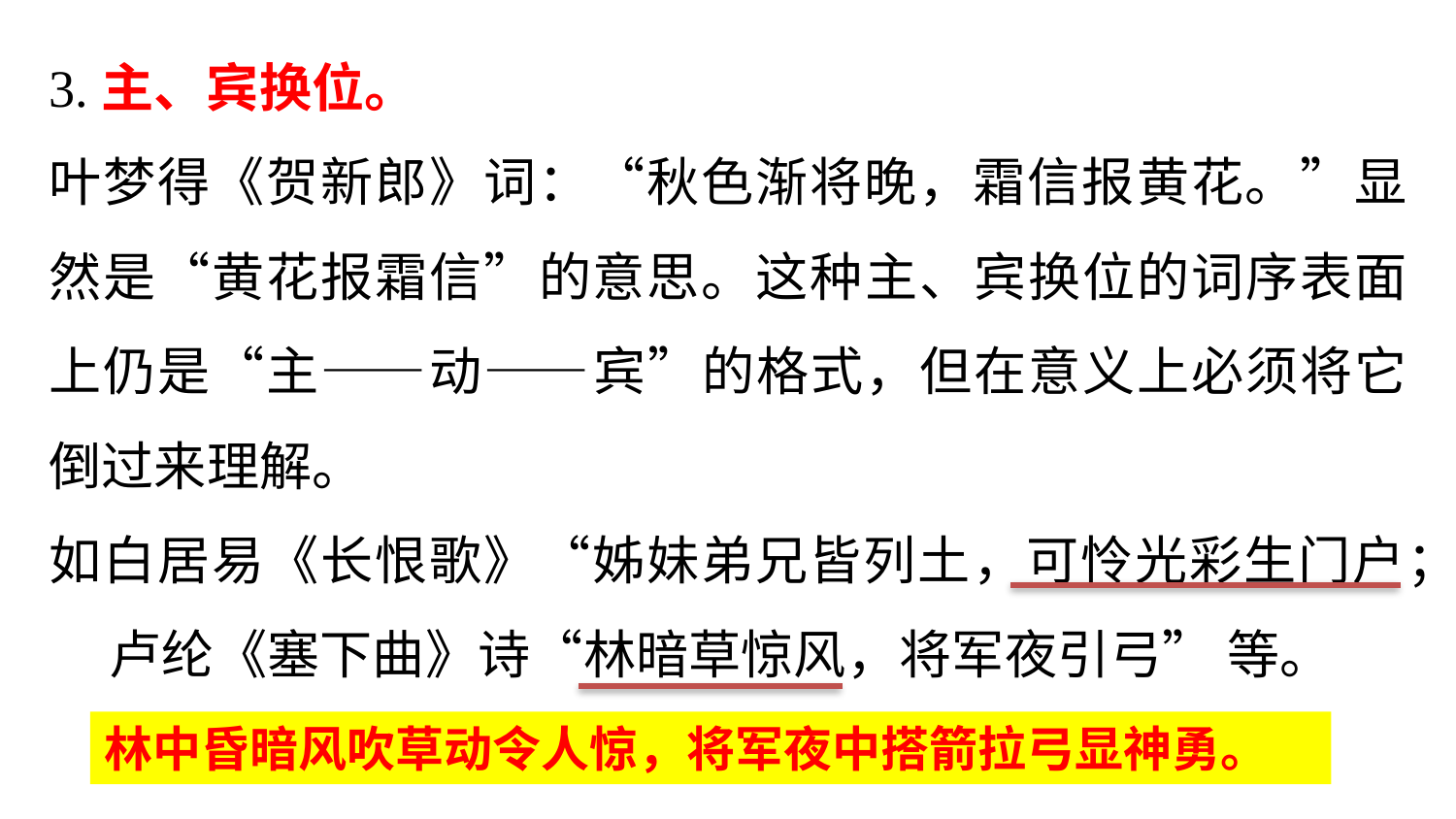

3.主、宾换位。
叶梦得《贺新郎》词：“秋色渐将晚，霜信报黄花。”显然是“黄花报霜信”的意思。这种主、宾换位的词序表面上仍是“主——动——宾”的格式，但在意义上必须将它倒过来理解。
如白居易《长恨歌》“姊妹弟兄皆列土，可怜光彩生门户；
    卢纶《塞下曲》诗“林暗草惊风，将军夜引弓” 等。
林中昏暗风吹草动令人惊，将军夜中搭箭拉弓显神勇。